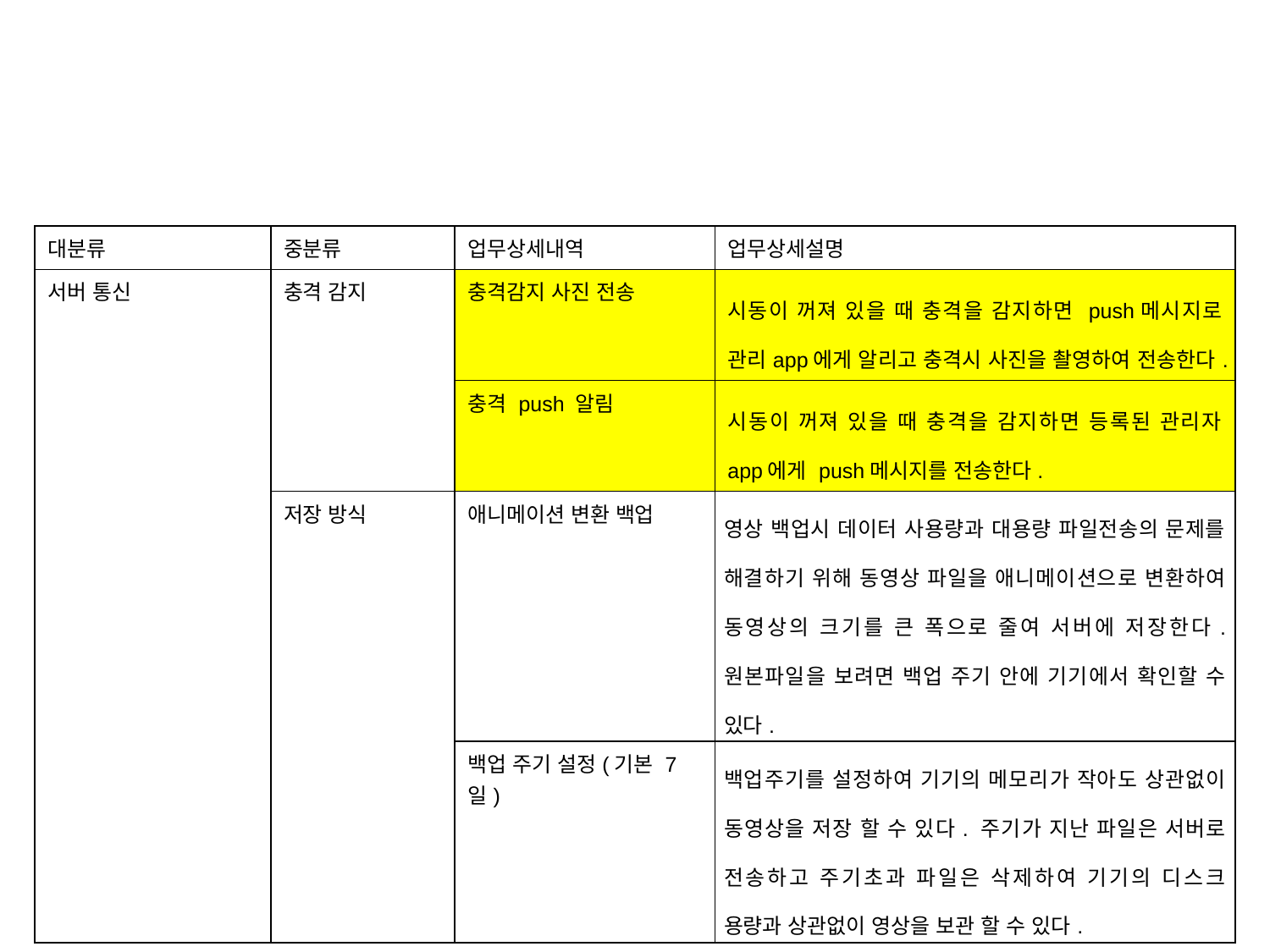

| 대분류 | 중분류 | 업무상세내역 | 업무상세설명 |
| --- | --- | --- | --- |
| 서버 통신 | 충격 감지 | 충격감지 사진 전송 | 시동이 꺼져 있을 때 충격을 감지하면 push메시지로 관리app에게 알리고 충격시 사진을 촬영하여 전송한다. |
|  |  | 충격 push 알림 | 시동이 꺼져 있을 때 충격을 감지하면 등록된 관리자 app에게 push메시지를 전송한다. |
|  | 저장 방식 | 애니메이션 변환 백업 | 영상 백업시 데이터 사용량과 대용량 파일전송의 문제를 해결하기 위해 동영상 파일을 애니메이션으로 변환하여 동영상의 크기를 큰 폭으로 줄여 서버에 저장한다. 원본파일을 보려면 백업 주기 안에 기기에서 확인할 수 있다. |
|  |  | 백업 주기 설정(기본 7일) | 백업주기를 설정하여 기기의 메모리가 작아도 상관없이 동영상을 저장 할 수 있다. 주기가 지난 파일은 서버로 전송하고 주기초과 파일은 삭제하여 기기의 디스크 용량과 상관없이 영상을 보관 할 수 있다. |